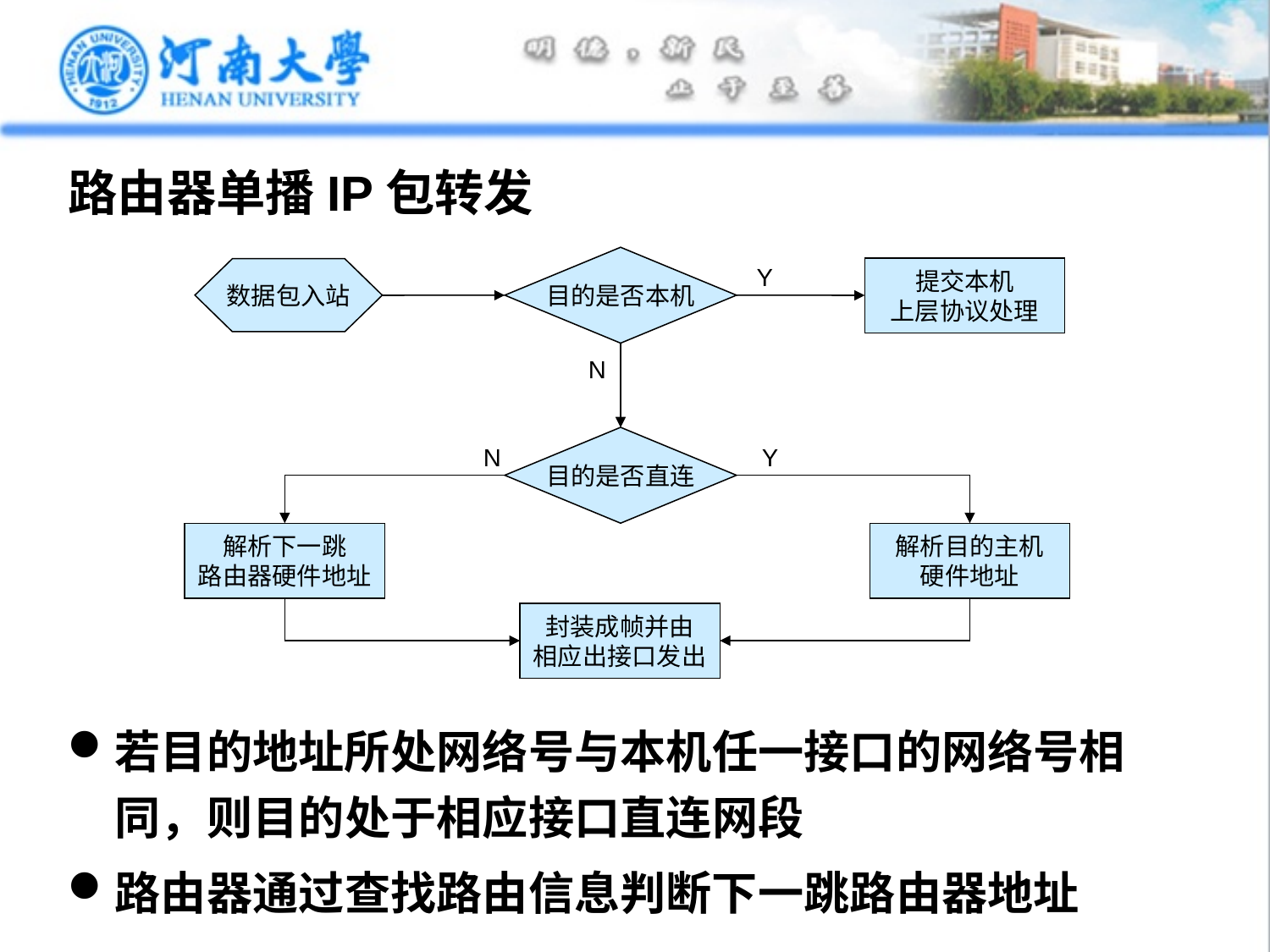

# 路由器单播IP包转发
目的是否本机
Y
提交本机
上层协议处理
数据包入站
N
目的是否直连
N
Y
解析下一跳
路由器硬件地址
解析目的主机
硬件地址
封装成帧并由
相应出接口发出
若目的地址所处网络号与本机任一接口的网络号相同，则目的处于相应接口直连网段
路由器通过查找路由信息判断下一跳路由器地址